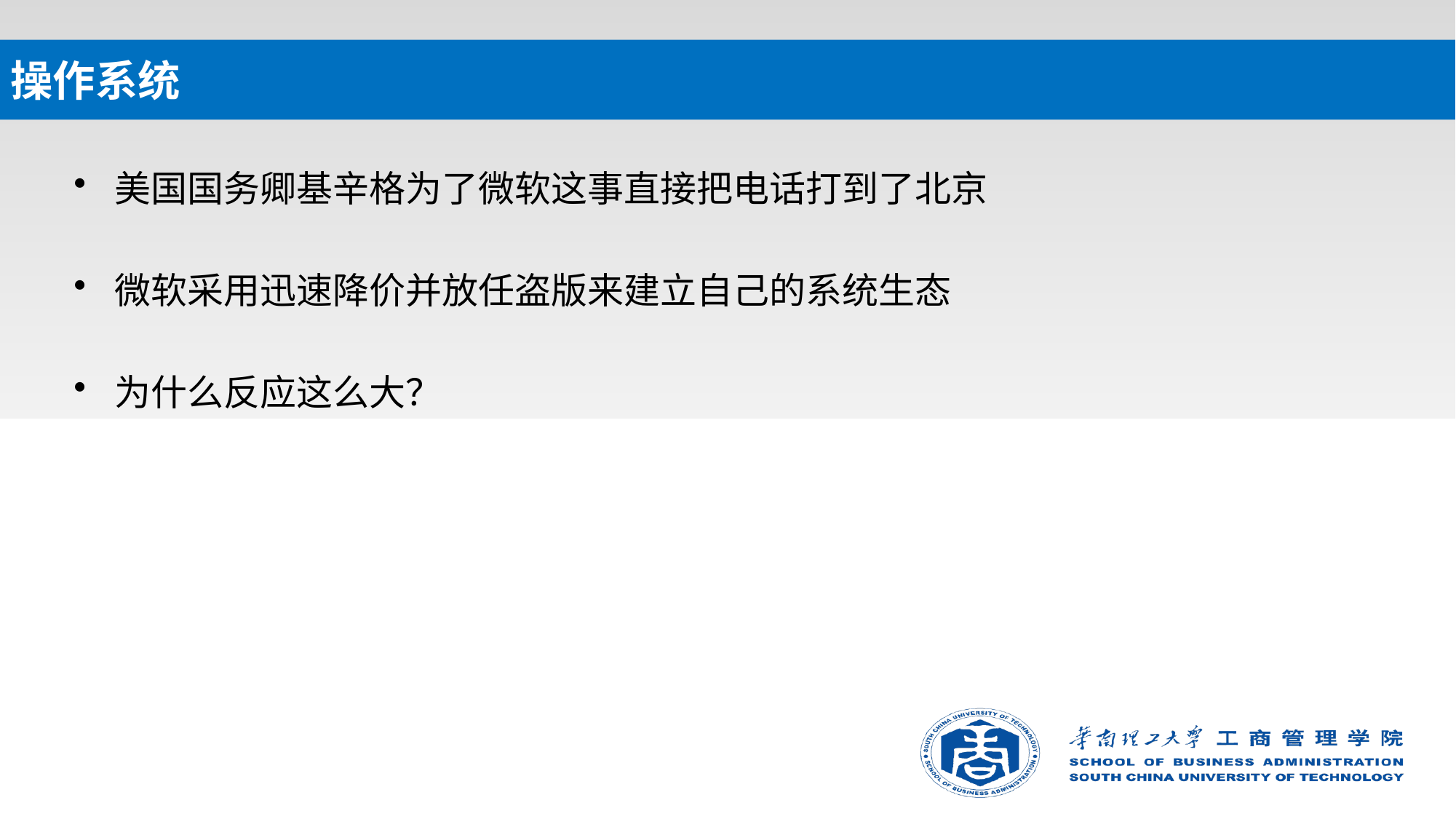

# 操作系统
美国国务卿基辛格为了微软这事直接把电话打到了北京

微软采用迅速降价并放任盗版来建立自己的系统生态

为什么反应这么大？